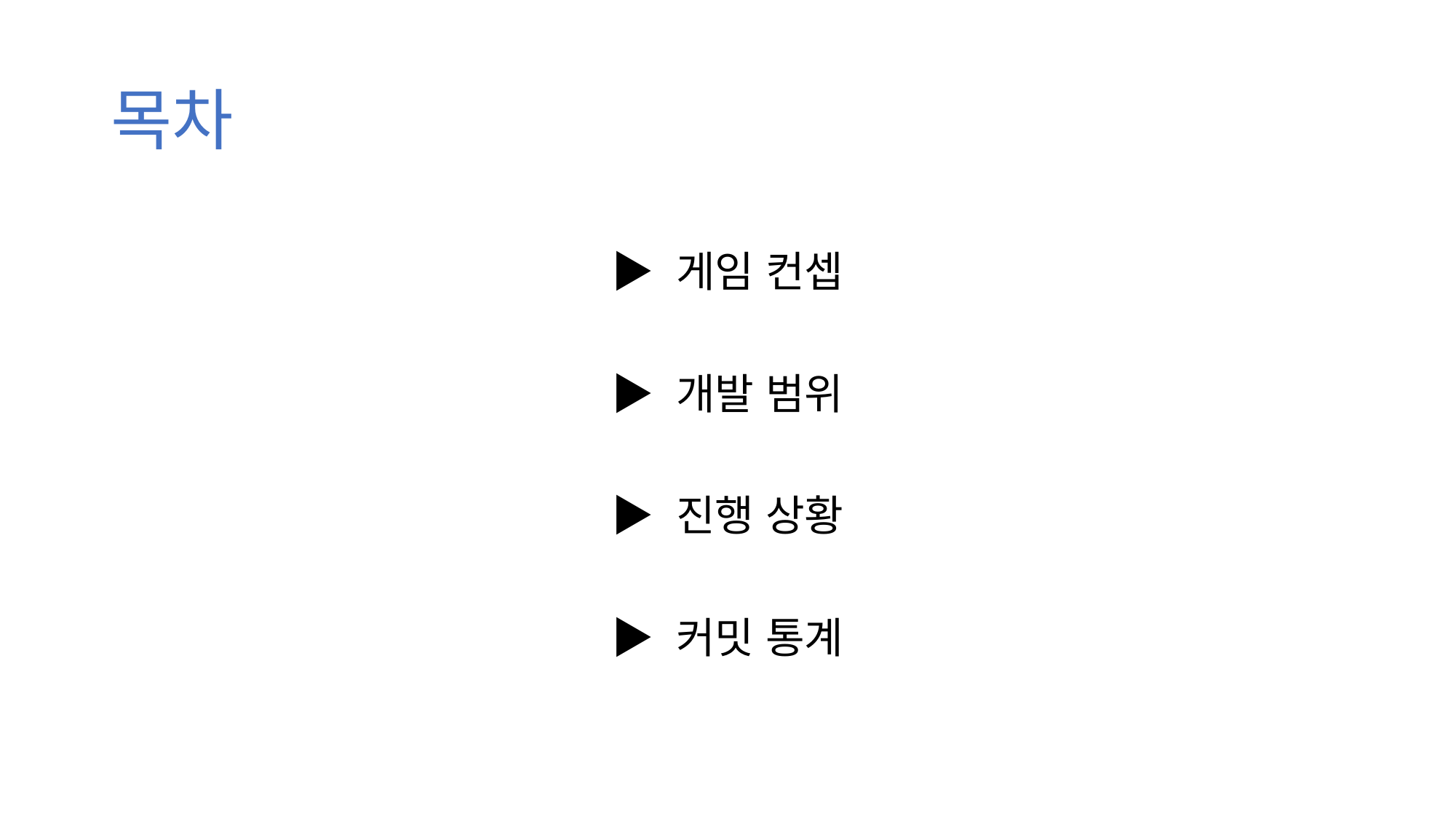

# 목차
▶ 게임 컨셉

▶ 개발 범위

▶ 진행 상황

▶ 커밋 통계